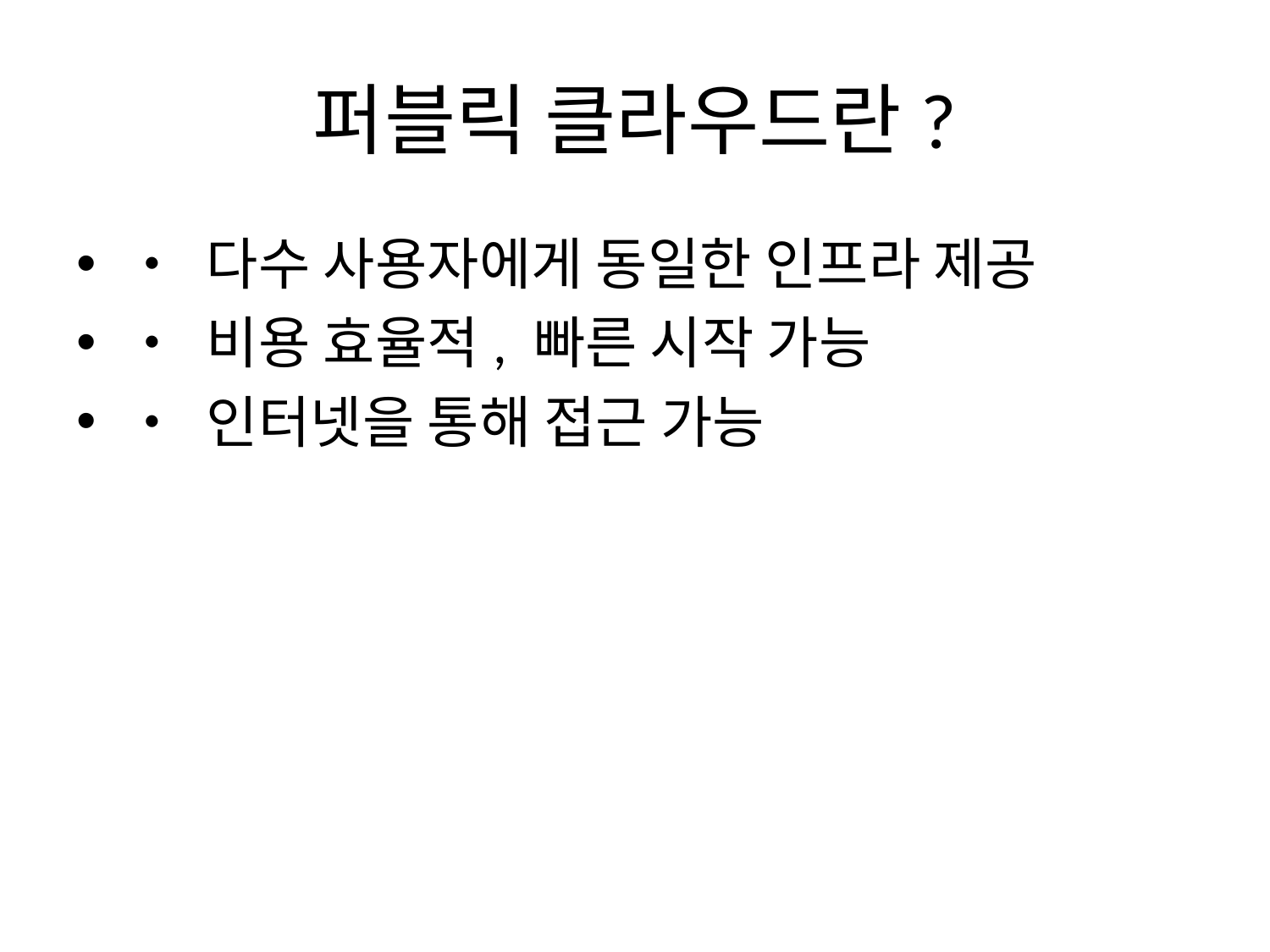

# 퍼블릭 클라우드란?
• 다수 사용자에게 동일한 인프라 제공
• 비용 효율적, 빠른 시작 가능
• 인터넷을 통해 접근 가능